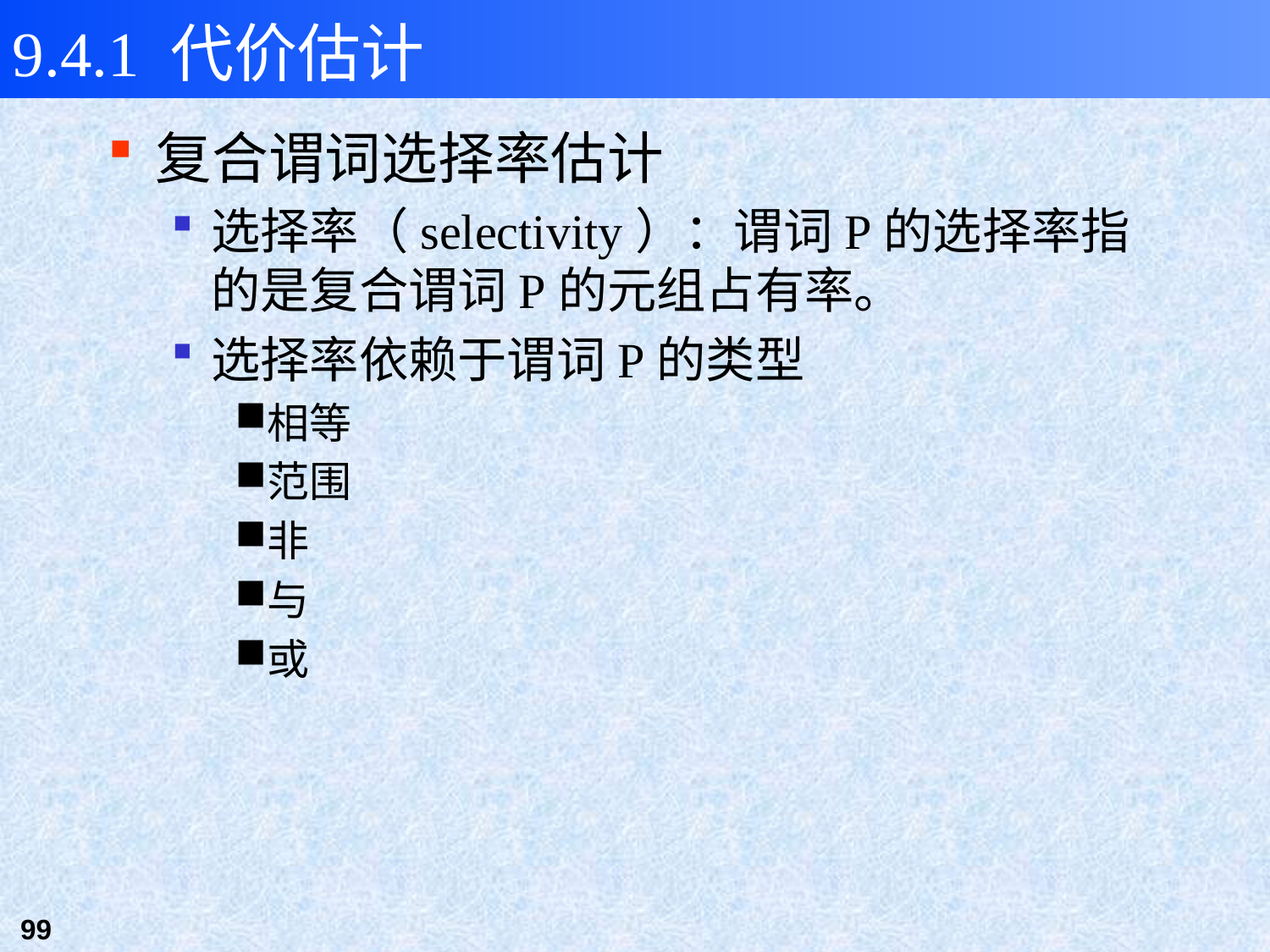

9.4.1 代价估计
复合谓词选择率估计
选择率（selectivity）：谓词P的选择率指的是复合谓词P的元组占有率。
选择率依赖于谓词P的类型
相等
范围
非
与
或